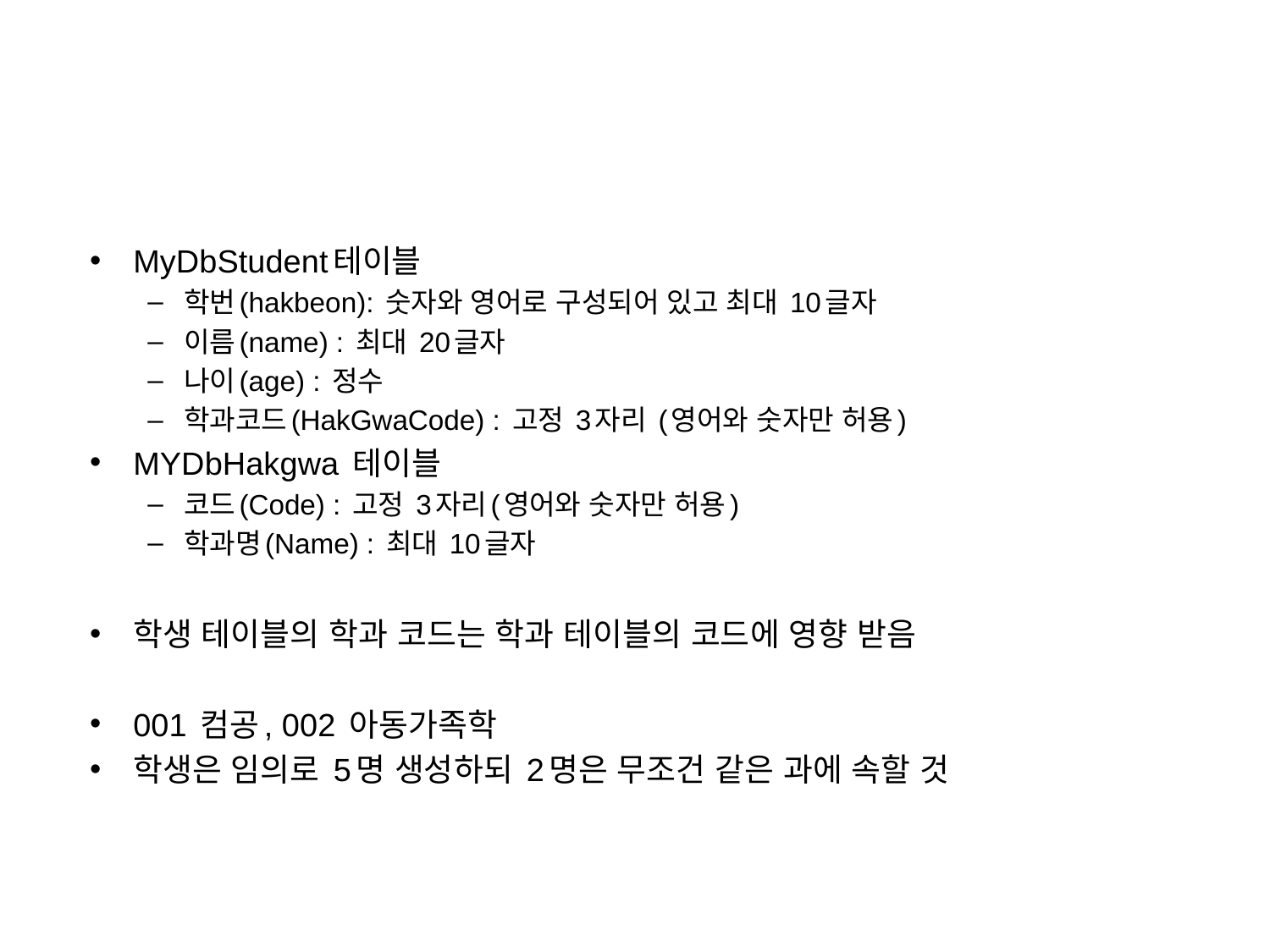

MyDbStudent테이블
학번(hakbeon): 숫자와 영어로 구성되어 있고 최대 10글자
이름(name) : 최대 20글자
나이(age) : 정수
학과코드(HakGwaCode) : 고정 3자리 (영어와 숫자만 허용)
MYDbHakgwa 테이블
코드(Code) : 고정 3자리(영어와 숫자만 허용)
학과명(Name) : 최대 10글자

학생 테이블의 학과 코드는 학과 테이블의 코드에 영향 받음

001 컴공, 002 아동가족학
학생은 임의로 5명 생성하되 2명은 무조건 같은 과에 속할 것